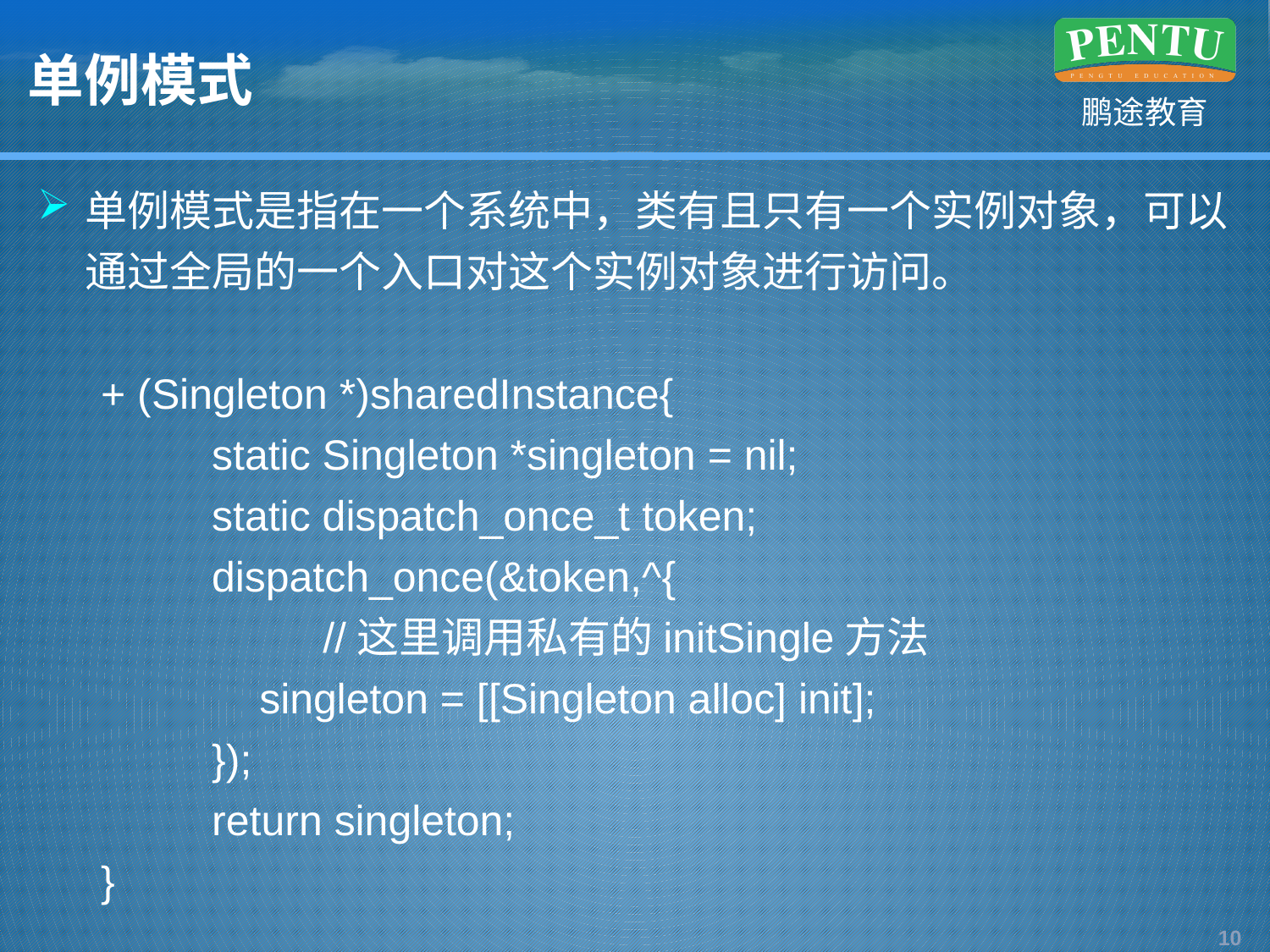

# 单例模式
单例模式是指在一个系统中，类有且只有一个实例对象，可以通过全局的一个入口对这个实例对象进行访问。

+ (Singleton *)sharedInstance{
    static Singleton *singleton = nil;
    static dispatch_once_t token;
    dispatch_once(&token,^{
        //这里调用私有的initSingle方法
        singleton = [[Singleton alloc] init];
    });
    return singleton;
}
10